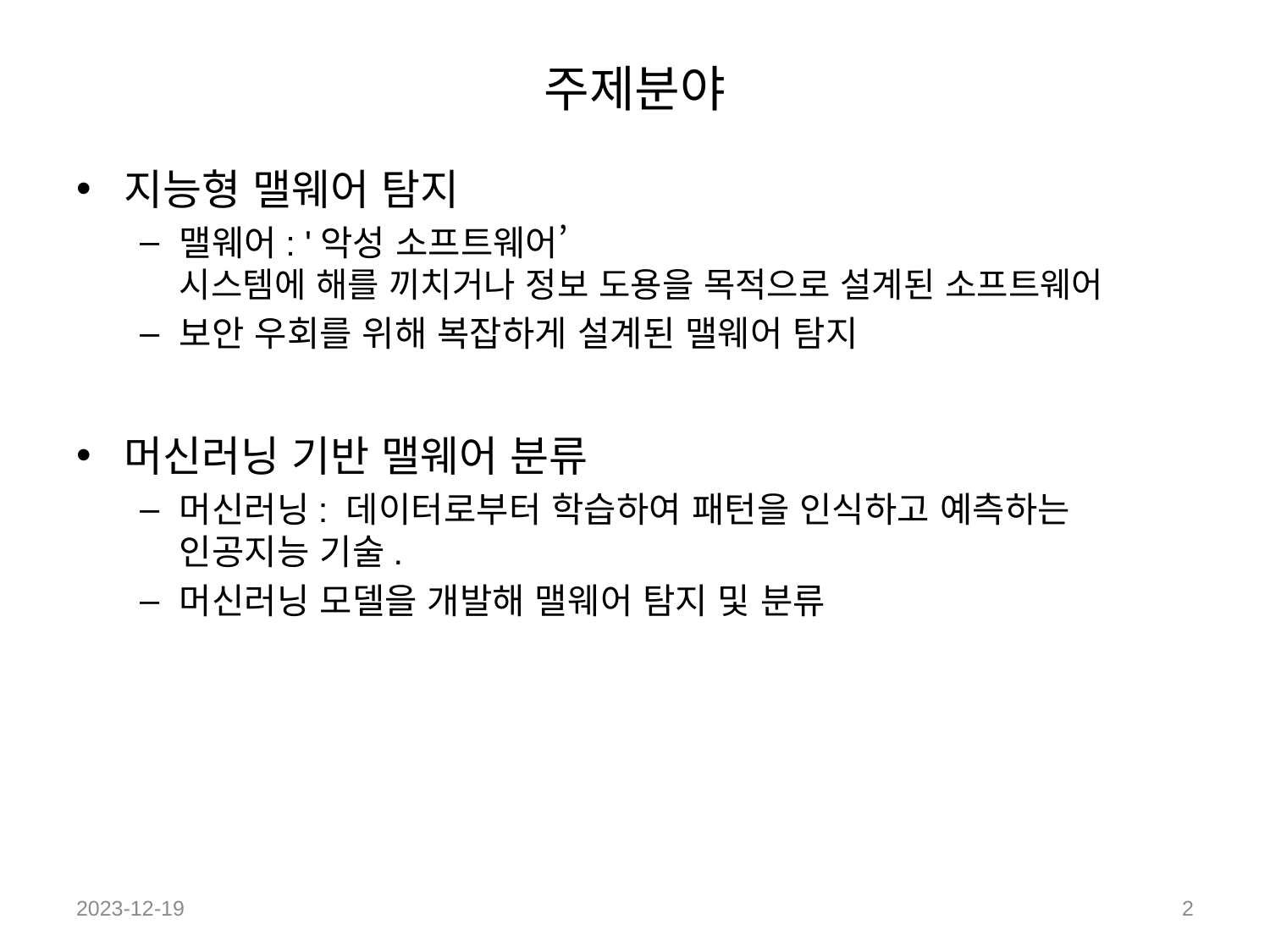

# 주제분야
지능형 맬웨어 탐지
맬웨어: '악성 소프트웨어’
시스템에 해를 끼치거나 정보 도용을 목적으로 설계된 소프트웨어
보안 우회를 위해 복잡하게 설계된 맬웨어 탐지

머신러닝 기반 맬웨어 분류
머신러닝: 데이터로부터 학습하여 패턴을 인식하고 예측하는 인공지능 기술.
머신러닝 모델을 개발해 맬웨어 탐지 및 분류
2023-12-19
2